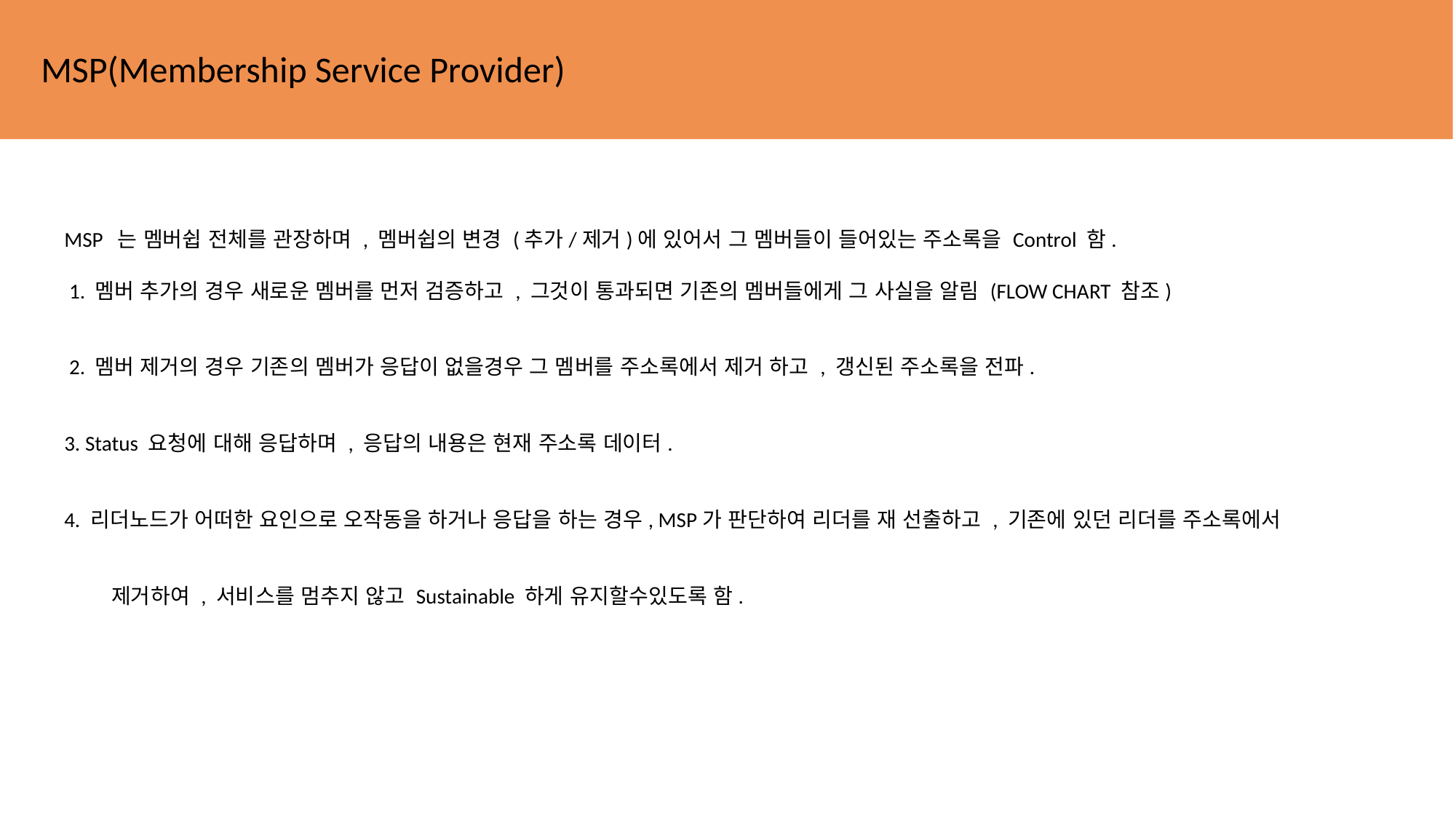

# MSP(Membership Service Provider)
MSP  는 멤버쉽 전체를 관장하며 , 멤버쉽의 변경 (추가/제거)에 있어서 그 멤버들이 들어있는 주소록을 Control 함.

 1. 멤버 추가의 경우 새로운 멤버를 먼저 검증하고 , 그것이 통과되면 기존의 멤버들에게 그 사실을 알림 (FLOW CHART 참조)

 2. 멤버 제거의 경우 기존의 멤버가 응답이 없을경우 그 멤버를 주소록에서 제거 하고 , 갱신된 주소록을 전파.

3. Status 요청에 대해 응답하며 , 응답의 내용은 현재 주소록 데이터.

4. 리더노드가 어떠한 요인으로 오작동을 하거나 응답을 하는 경우, MSP가 판단하여 리더를 재 선출하고 , 기존에 있던 리더를 주소록에서

       제거하여 , 서비스를 멈추지 않고 Sustainable 하게 유지할수있도록 함.